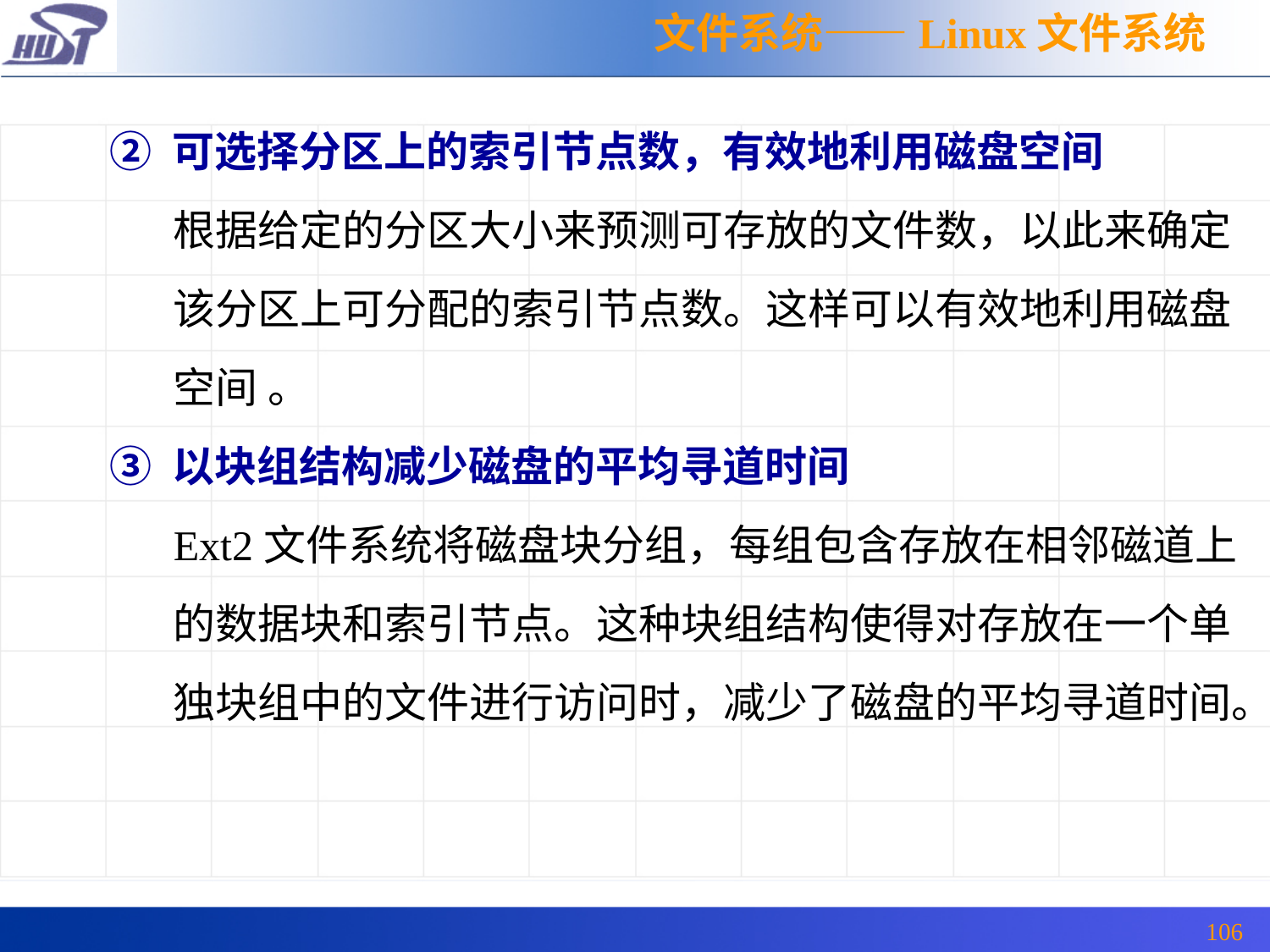

文件系统——Linux文件系统
② 可选择分区上的索引节点数，有效地利用磁盘空间
根据给定的分区大小来预测可存放的文件数，以此来确定
该分区上可分配的索引节点数。这样可以有效地利用磁盘
空间 。
③ 以块组结构减少磁盘的平均寻道时间
Ext2文件系统将磁盘块分组，每组包含存放在相邻磁道上
的数据块和索引节点。这种块组结构使得对存放在一个单
独块组中的文件进行访问时，减少了磁盘的平均寻道时间。
106